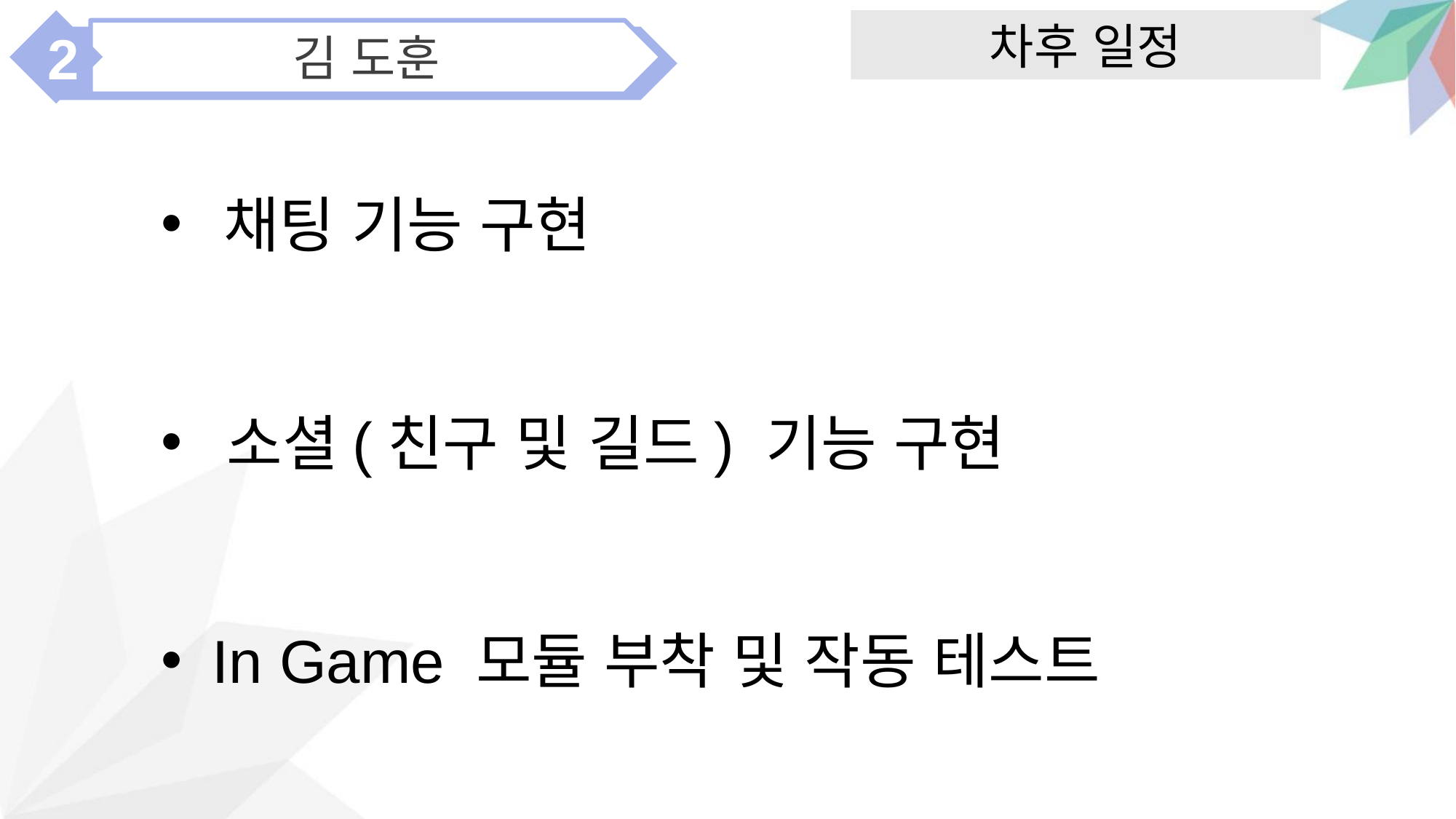

2
김 도훈

차후 일정
 채팅 기능 구현

 소셜(친구 및 길드) 기능 구현

 In Game 모듈 부착 및 작동 테스트